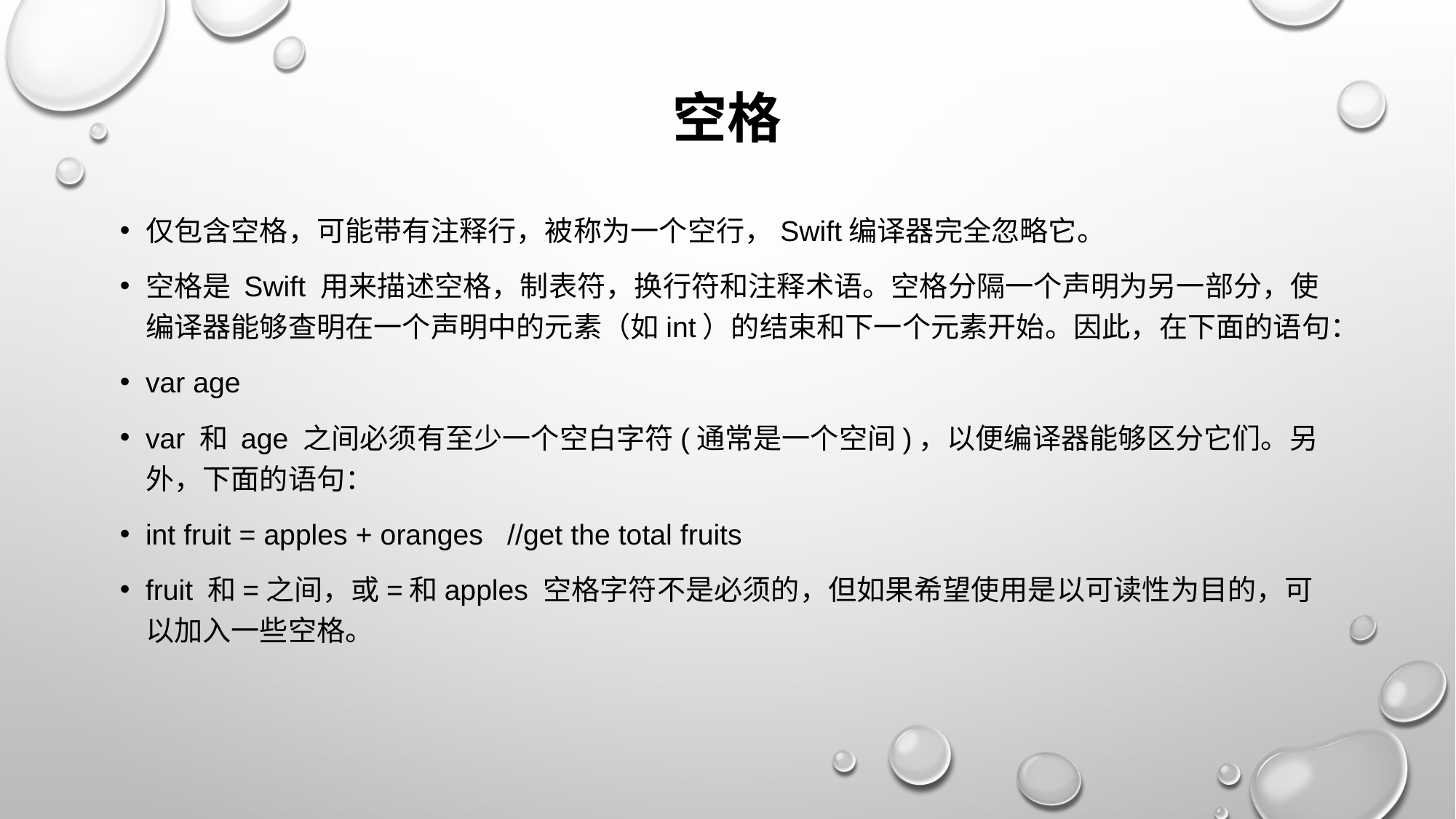

# 空格
仅包含空格，可能带有注释行，被称为一个空行，Swift编译器完全忽略它。
空格是 Swift 用来描述空格，制表符，换行符和注释术语。空格分隔一个声明为另一部分，使编译器能够查明在一个声明中的元素（如int）的结束和下一个元素开始。因此，在下面的语句：
var age
var 和 age 之间必须有至少一个空白字符(通常是一个空间)，以便编译器能够区分它们。另外，下面的语句：
int fruit = apples + oranges   //get the total fruits
fruit 和=之间，或=和apples 空格字符不是必须的，但如果希望使用是以可读性为目的，可以加入一些空格。